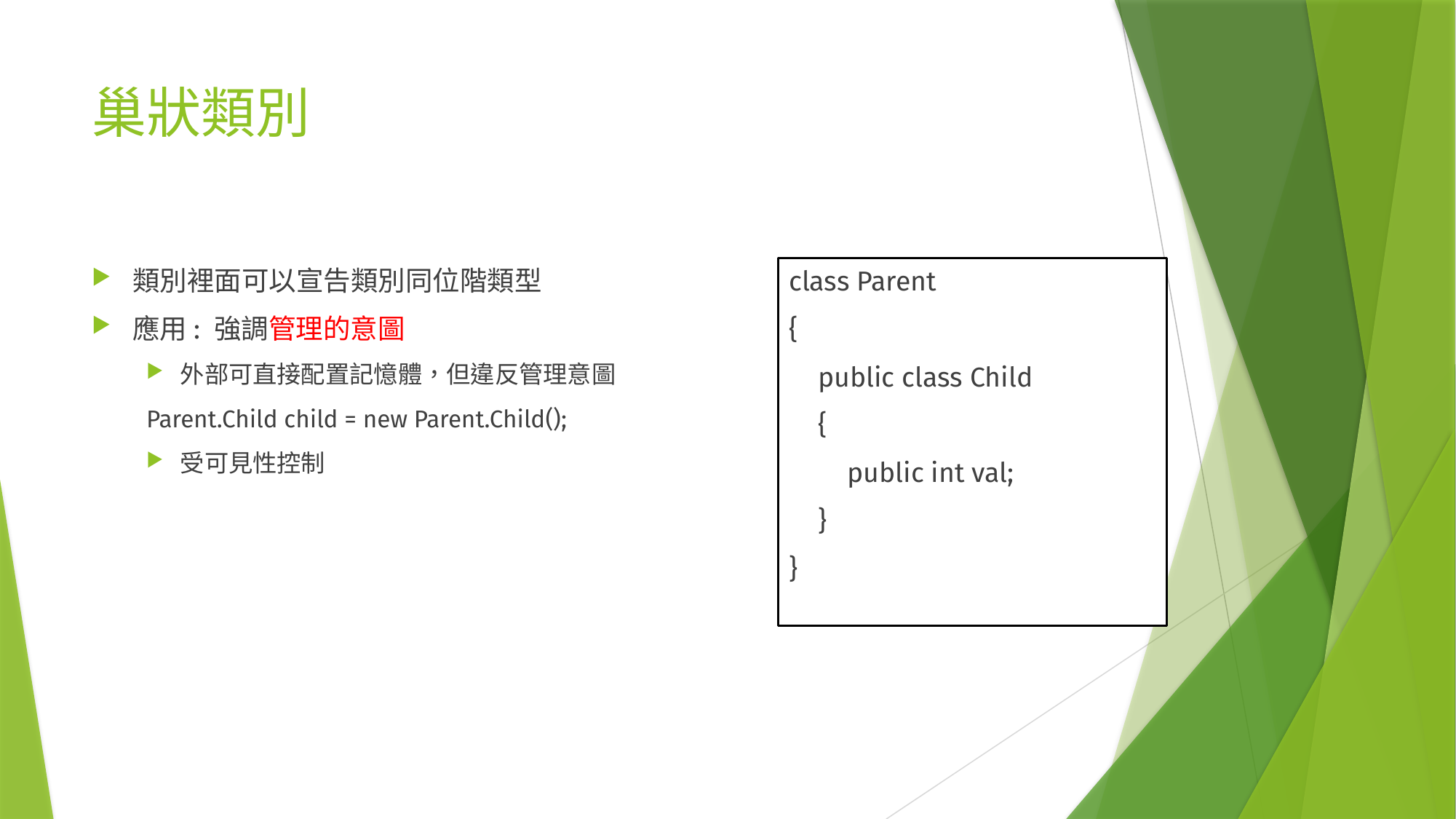

# 巢狀類別
class Parent
{
    public class Child
    {
        public int val;
    }
}
類別裡面可以宣告類別同位階類型
應用: 強調管理的意圖
外部可直接配置記憶體，但違反管理意圖
Parent.Child child = new Parent.Child();
受可見性控制